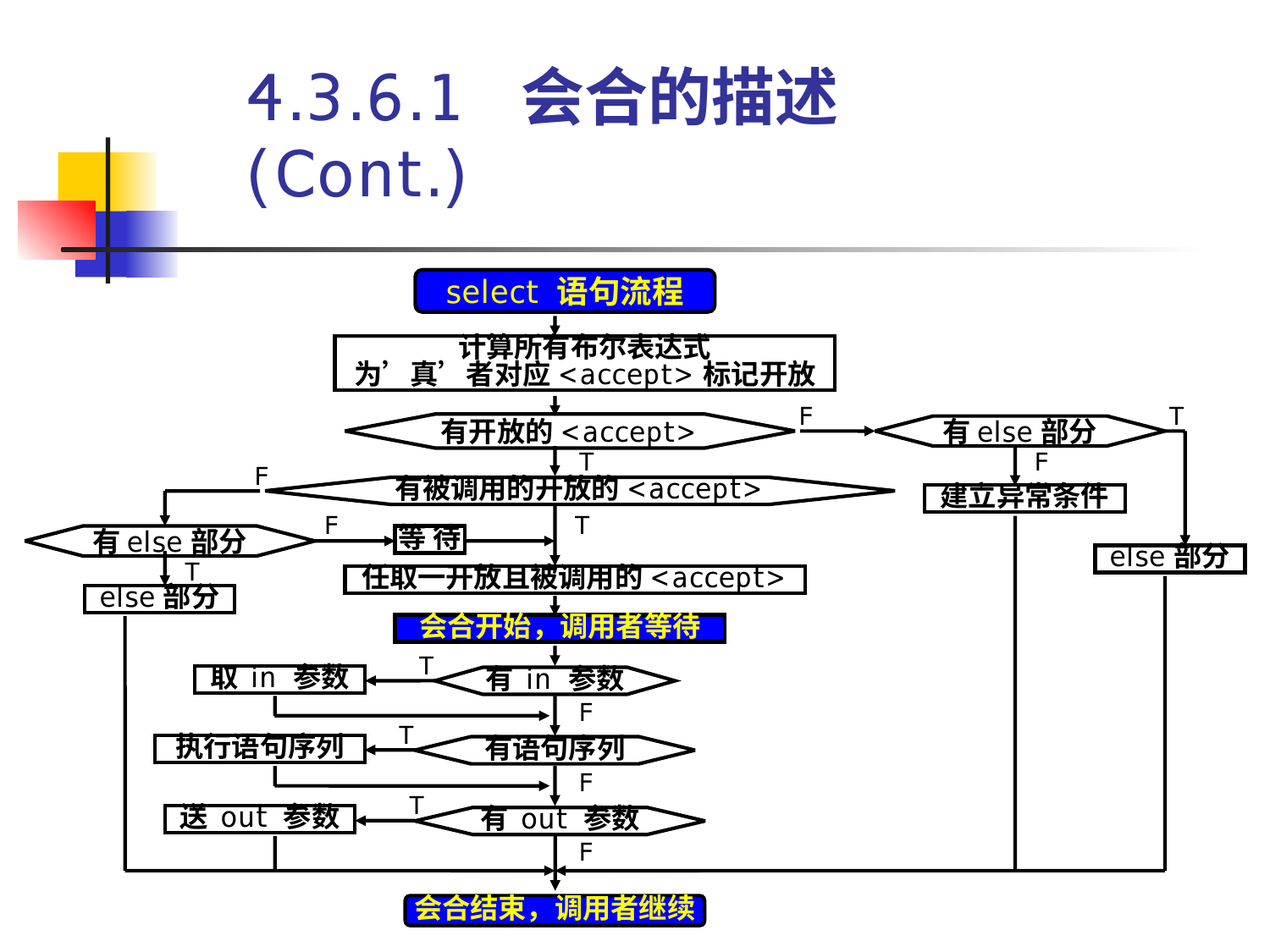

4.3.6.1  会合的描述(Cont.)
select 语句流程

计算所有布尔表达式
为’真’者对应<accept>标记开放

T

else部分

F
有开放的<accept>
有else部分

F
建立异常条件

T
F
有被调用的开放的<accept>

F
等 待

T
有else部分

T
else部分

任取一开放且被调用的<accept>

会合开始，调用者等待

T
取 in 参数

有 in 参数

F
T
执行语句序列

有语句序列

F
T
送 out 参数

有 out 参数

F
会合结束，调用者继续